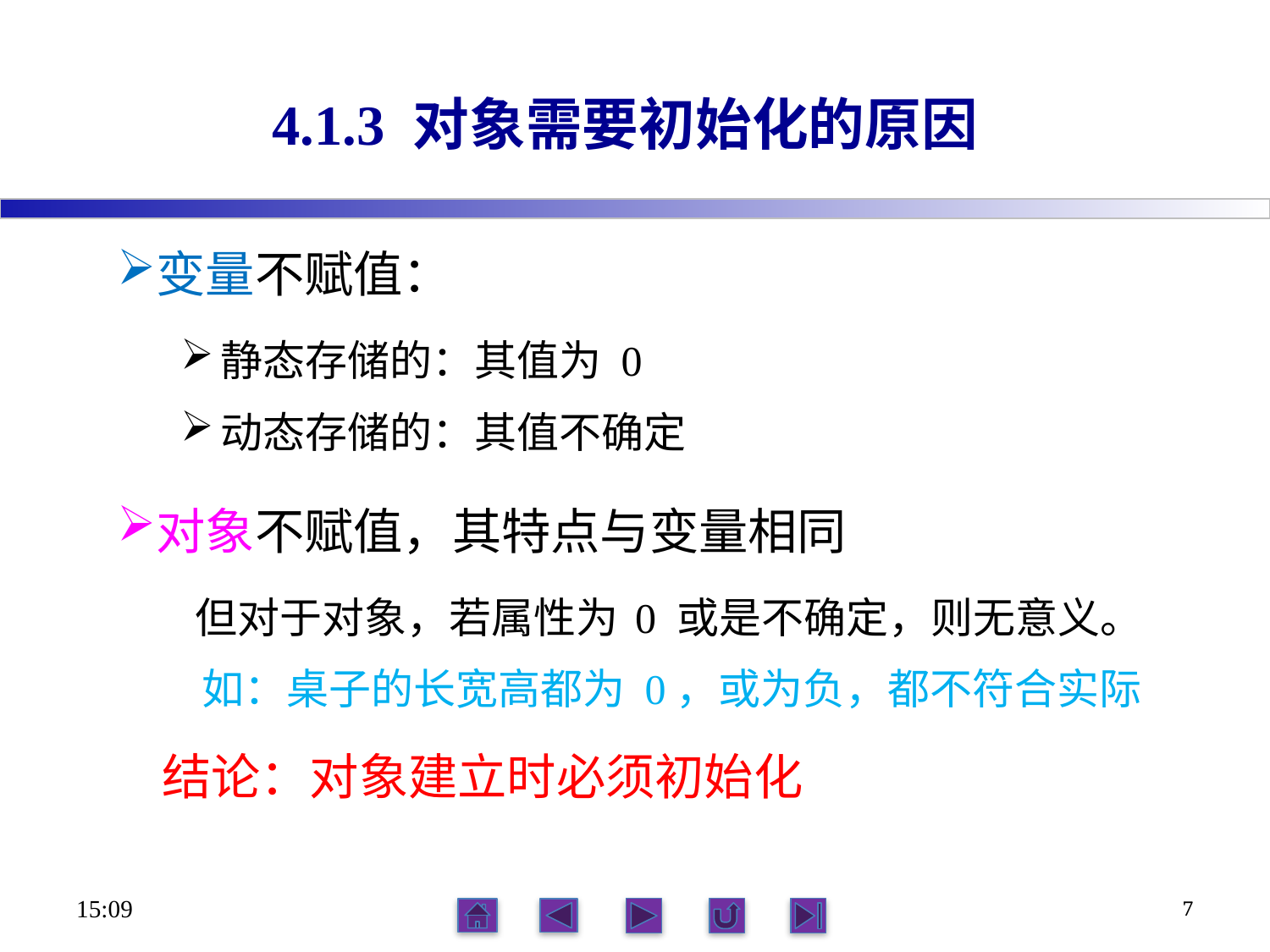

# 4.1.3 对象需要初始化的原因
变量不赋值：
静态存储的：其值为 0
动态存储的：其值不确定
对象不赋值，其特点与变量相同
但对于对象，若属性为 0 或是不确定，则无意义。
    如：桌子的长宽高都为 0，或为负，都不符合实际
   结论：对象建立时必须初始化
15:09
7